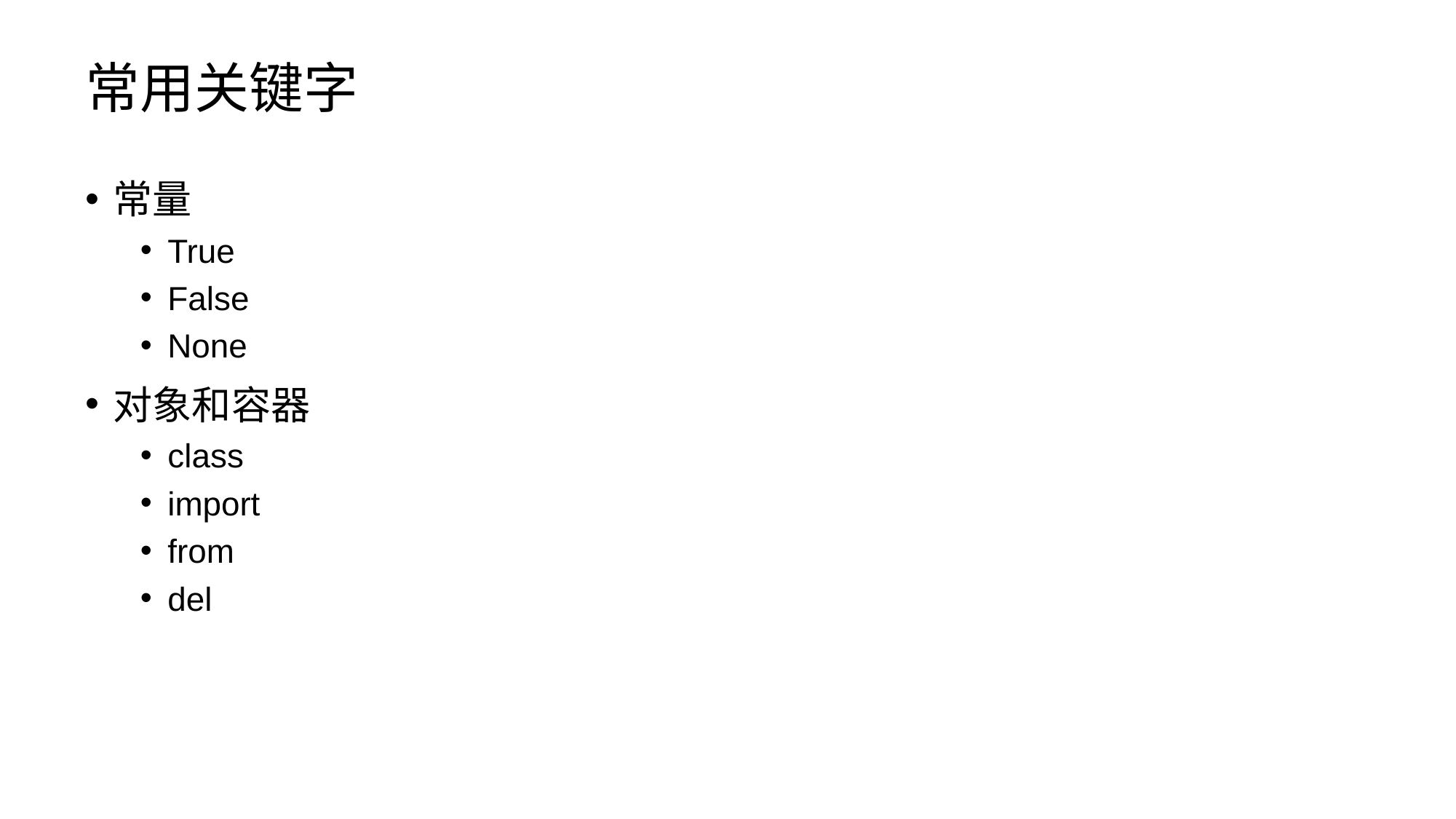

# 常用关键字
常量
True
False
None
对象和容器
class
import
from
del